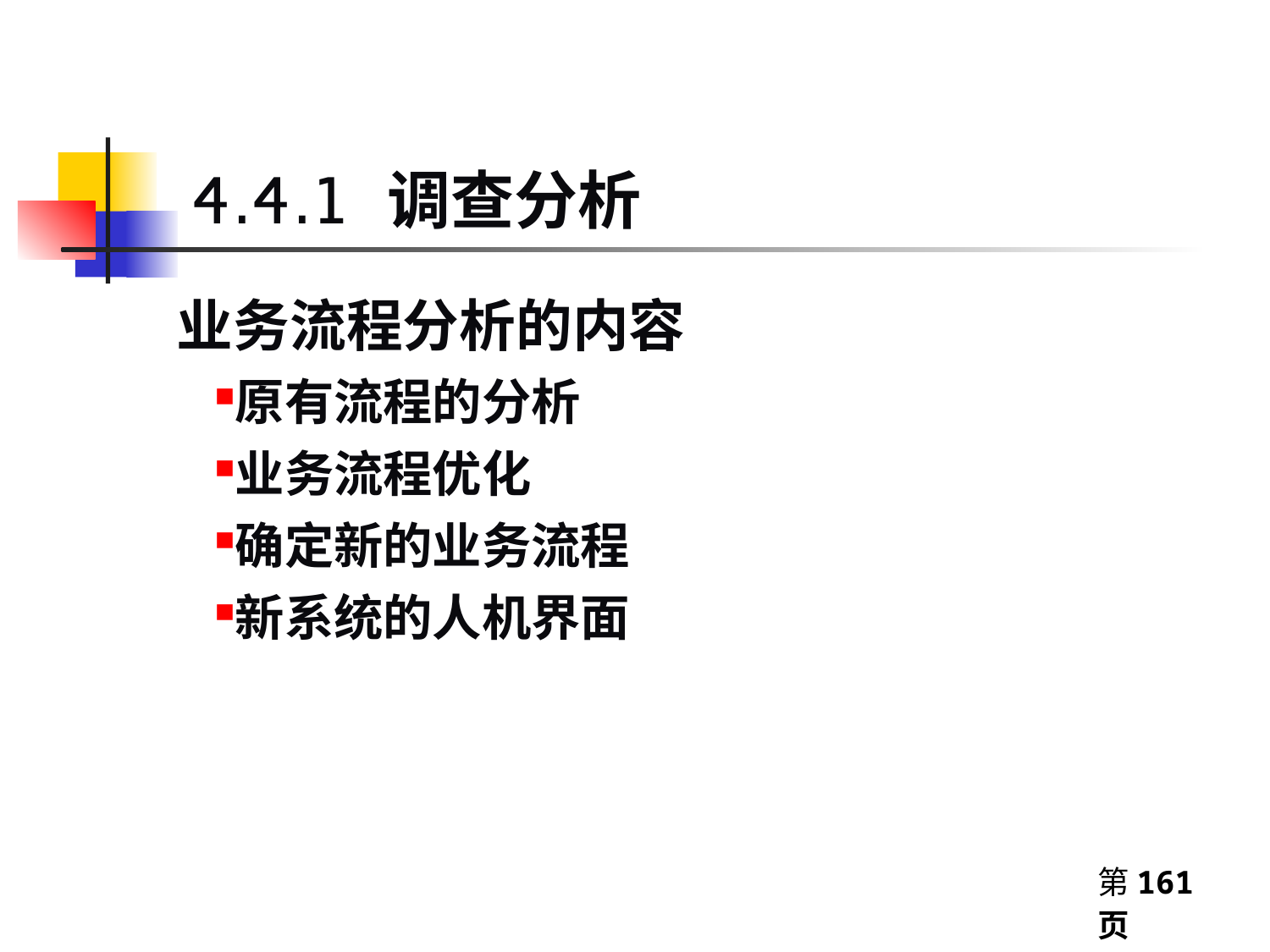

4.4.1 调查分析
业务流程分析的内容
原有流程的分析
业务流程优化
确定新的业务流程
新系统的人机界面